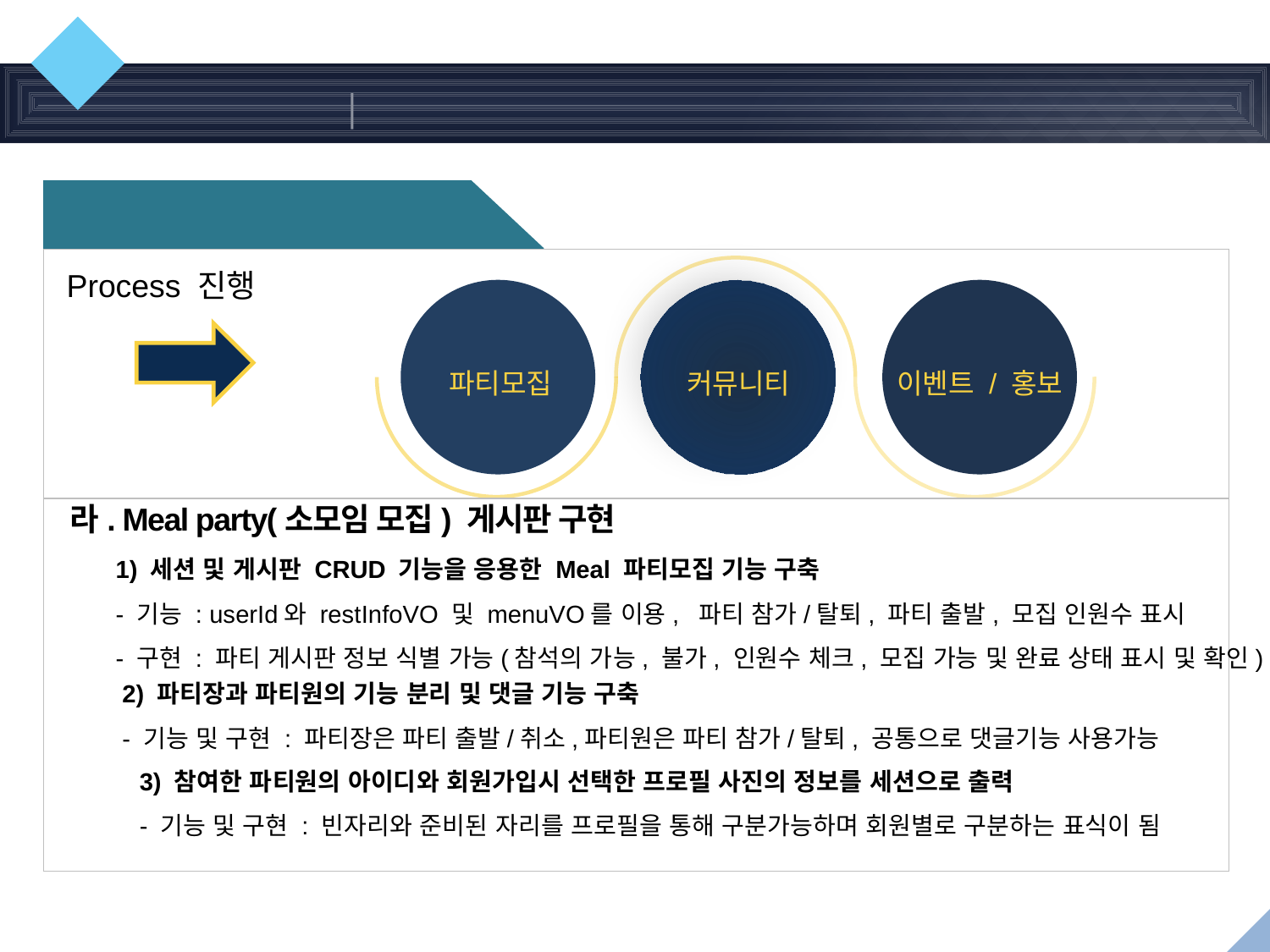

05
주요기능
Web Application

2. 소모임 모집 기능

1
파티모집

2
커뮤니티

3
이벤트 / 홍보
Process 진행

라. Meal party(소모임 모집) 게시판 구현
1) 세션 및 게시판 CRUD 기능을 응용한 Meal 파티모집 기능 구축
- 기능 : userId와 restInfoVO 및 menuVO를 이용,  파티 참가/탈퇴, 파티 출발, 모집 인원수 표시
- 구현 : 파티 게시판 정보 식별 가능(참석의 가능, 불가, 인원수 체크, 모집 가능 및 완료 상태 표시 및 확인)
2) 파티장과 파티원의 기능 분리 및 댓글 기능 구축
- 기능 및 구현 : 파티장은 파티 출발/취소,파티원은 파티 참가/탈퇴, 공통으로 댓글기능 사용가능
3) 참여한 파티원의 아이디와 회원가입시 선택한 프로필 사진의 정보를 세션으로 출력
- 기능 및 구현 : 빈자리와 준비된 자리를 프로필을 통해 구분가능하며 회원별로 구분하는 표식이 됨